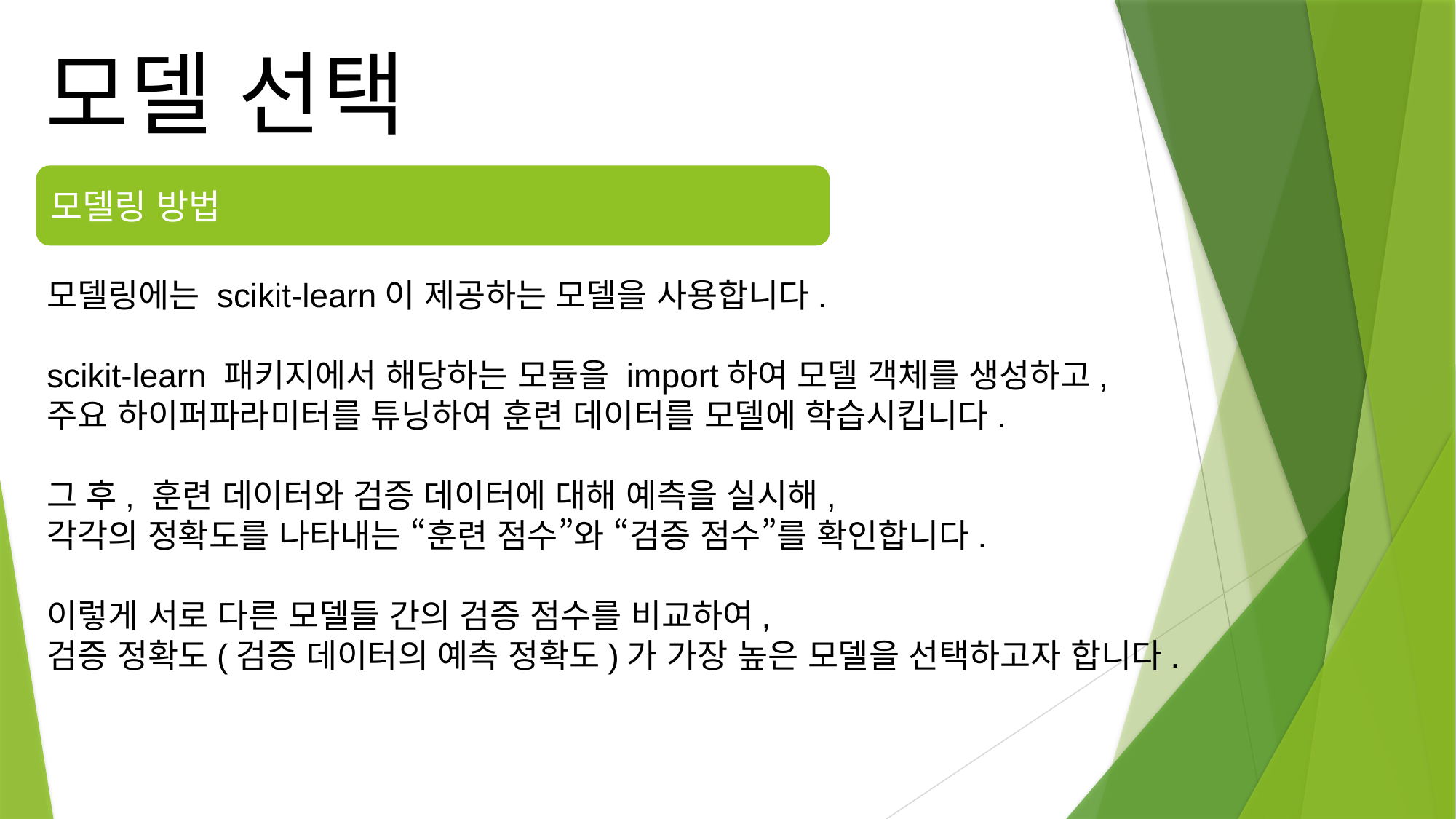

모델 선택
모델링 방법
모델링에는 scikit-learn이 제공하는 모델을 사용합니다.

scikit-learn 패키지에서 해당하는 모듈을 import하여 모델 객체를 생성하고,
주요 하이퍼파라미터를 튜닝하여 훈련 데이터를 모델에 학습시킵니다.

그 후, 훈련 데이터와 검증 데이터에 대해 예측을 실시해,
각각의 정확도를 나타내는 “훈련 점수”와 “검증 점수”를 확인합니다.

이렇게 서로 다른 모델들 간의 검증 점수를 비교하여,
검증 정확도(검증 데이터의 예측 정확도)가 가장 높은 모델을 선택하고자 합니다.